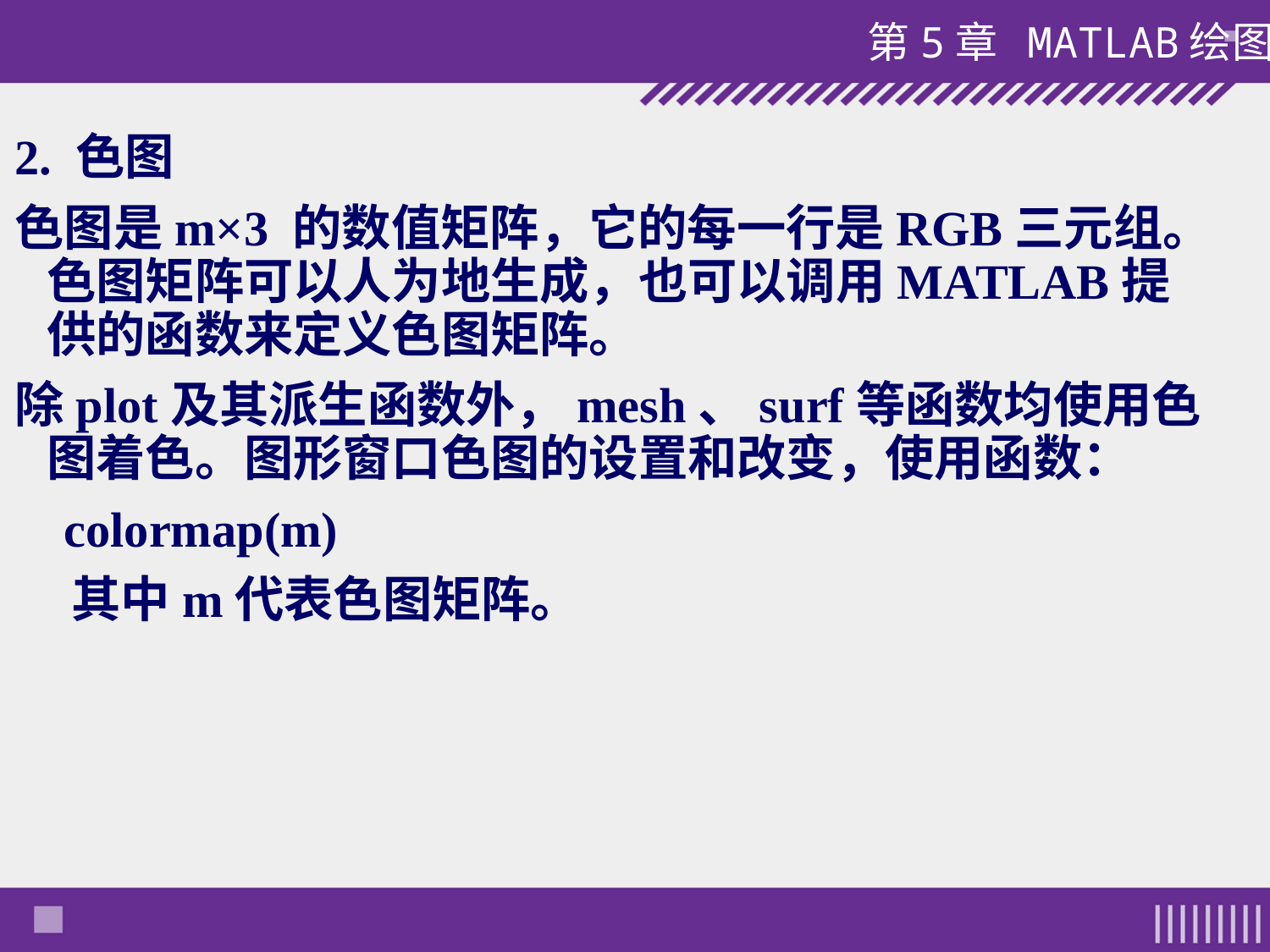

#
2. 色图
色图是m×3 的数值矩阵，它的每一行是RGB三元组。色图矩阵可以人为地生成，也可以调用MATLAB提供的函数来定义色图矩阵。
除plot及其派生函数外，mesh、surf等函数均使用色图着色。图形窗口色图的设置和改变，使用函数：
    colormap(m)
    其中m代表色图矩阵。